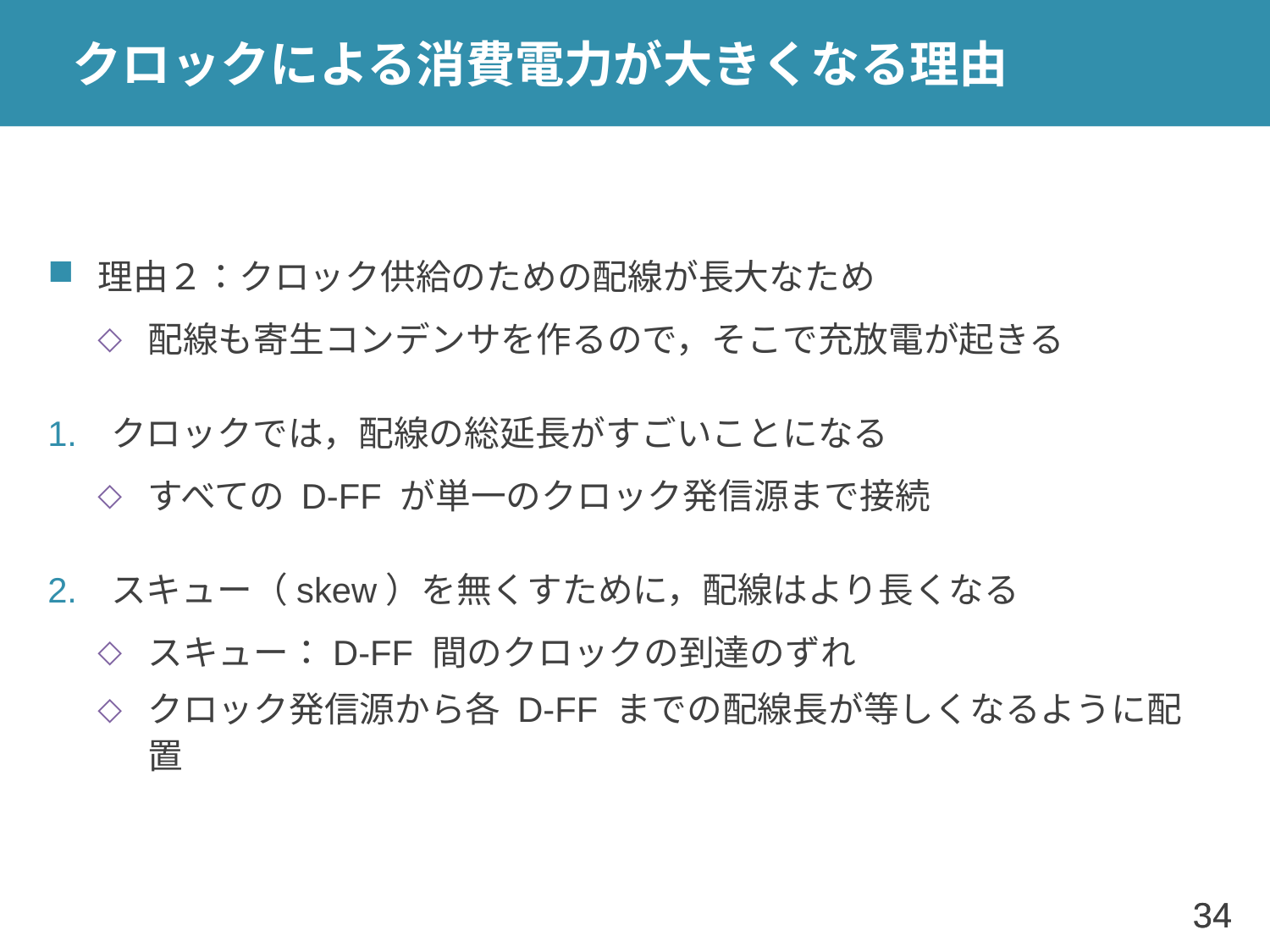

# クロックによる消費電力が大きくなる理由
理由２：クロック供給のための配線が長大なため
配線も寄生コンデンサを作るので，そこで充放電が起きる
クロックでは，配線の総延長がすごいことになる
すべての D-FF が単一のクロック発信源まで接続
スキュー（skew）を無くすために，配線はより長くなる
スキュー：D-FF 間のクロックの到達のずれ
クロック発信源から各 D-FF までの配線長が等しくなるように配置